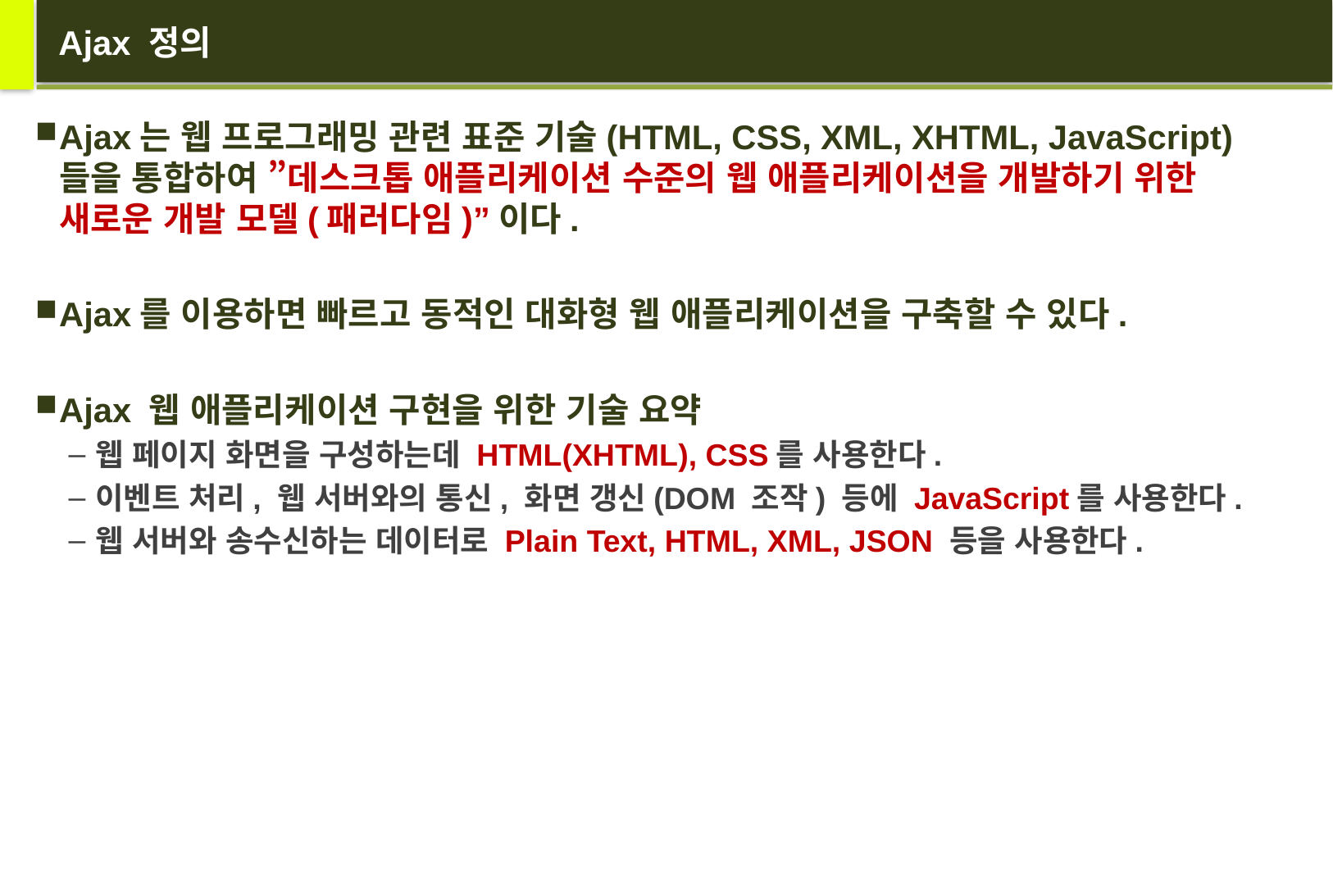

# Ajax 정의
Ajax는 웹 프로그래밍 관련 표준 기술(HTML, CSS, XML, XHTML, JavaScript)들을 통합하여 ”데스크톱 애플리케이션 수준의 웹 애플리케이션을 개발하기 위한 새로운 개발 모델(패러다임)”이다.

Ajax를 이용하면 빠르고 동적인 대화형 웹 애플리케이션을 구축할 수 있다.

Ajax 웹 애플리케이션 구현을 위한 기술 요약
웹 페이지 화면을 구성하는데 HTML(XHTML), CSS를 사용한다.
이벤트 처리, 웹 서버와의 통신, 화면 갱신(DOM 조작) 등에 JavaScript를 사용한다.
웹 서버와 송수신하는 데이터로 Plain Text, HTML, XML, JSON 등을 사용한다.